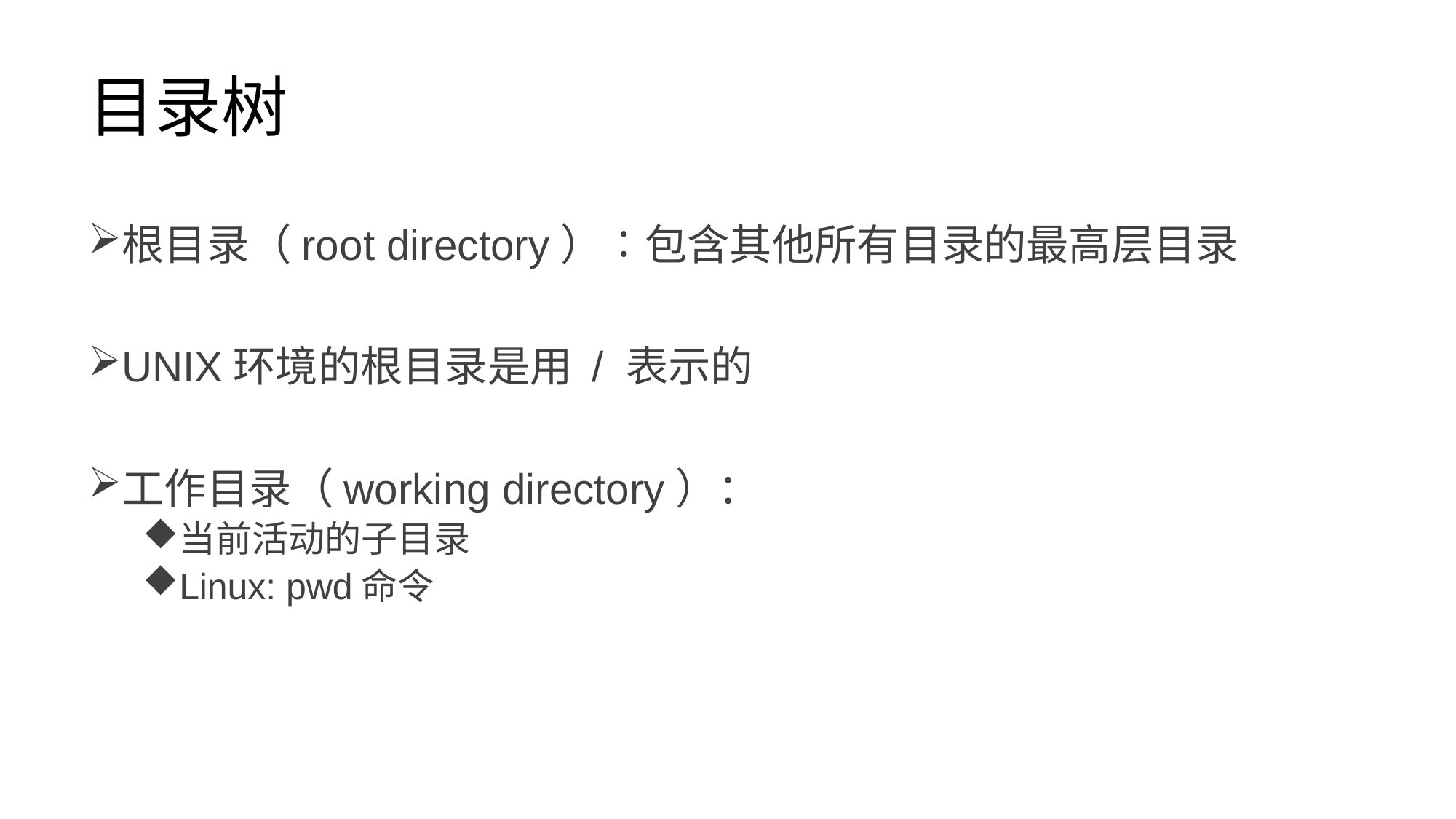

# 目录树
根目录（root directory）∶包含其他所有目录的最高层目录

UNIX环境的根目录是用 / 表示的

工作目录（working directory）：
当前活动的子目录
Linux: pwd命令